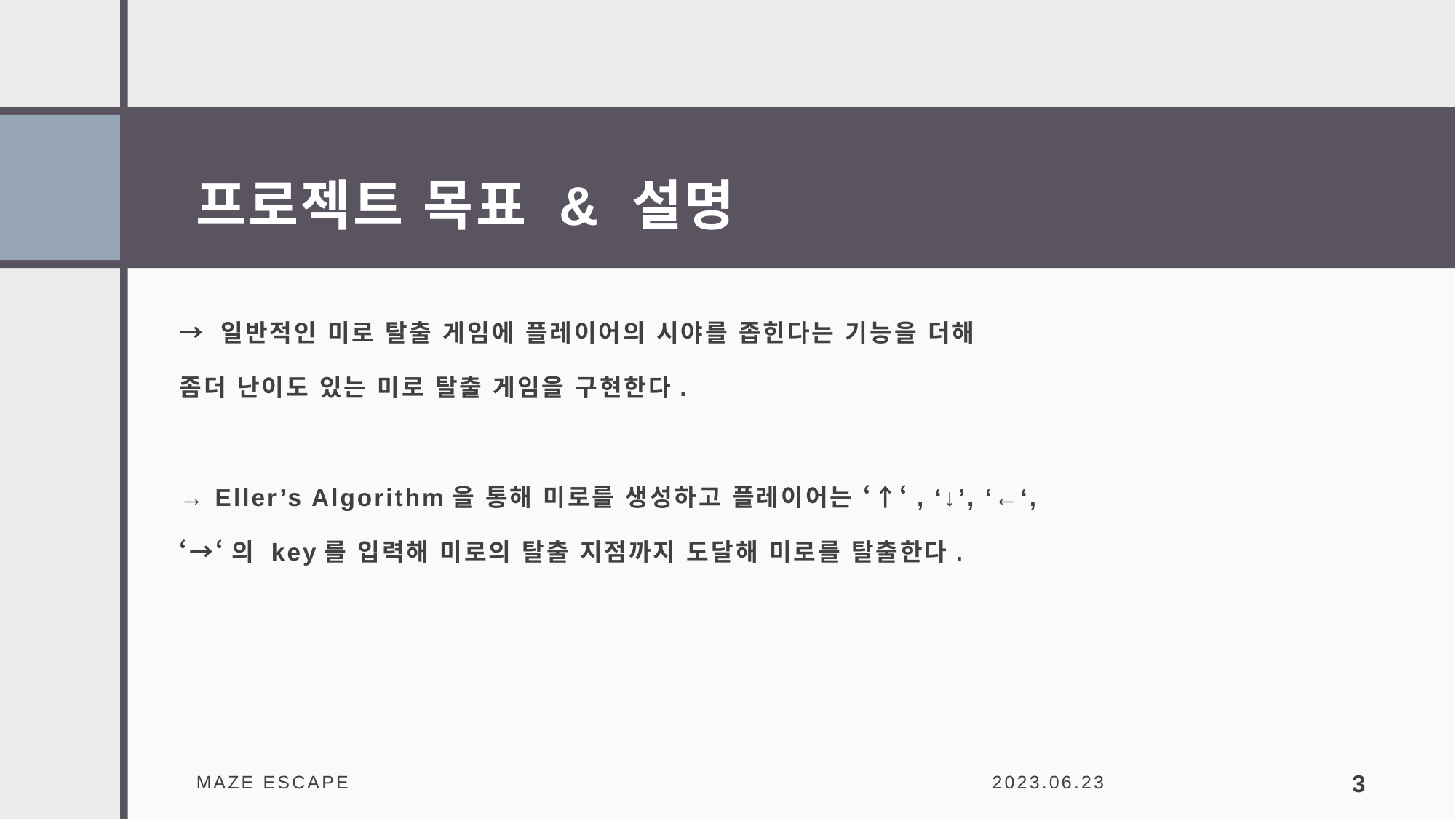

# 프로젝트 목표 & 설명
→ 일반적인 미로 탈출 게임에 플레이어의 시야를 좁힌다는 기능을 더해
좀더 난이도 있는 미로 탈출 게임을 구현한다.

→ Eller’s Algorithm을 통해 미로를 생성하고 플레이어는 ‘↑‘, ‘↓’, ‘←‘,
‘→‘의 key를 입력해 미로의 탈출 지점까지 도달해 미로를 탈출한다.
MAZE ESCAPE
2023.06.23
3